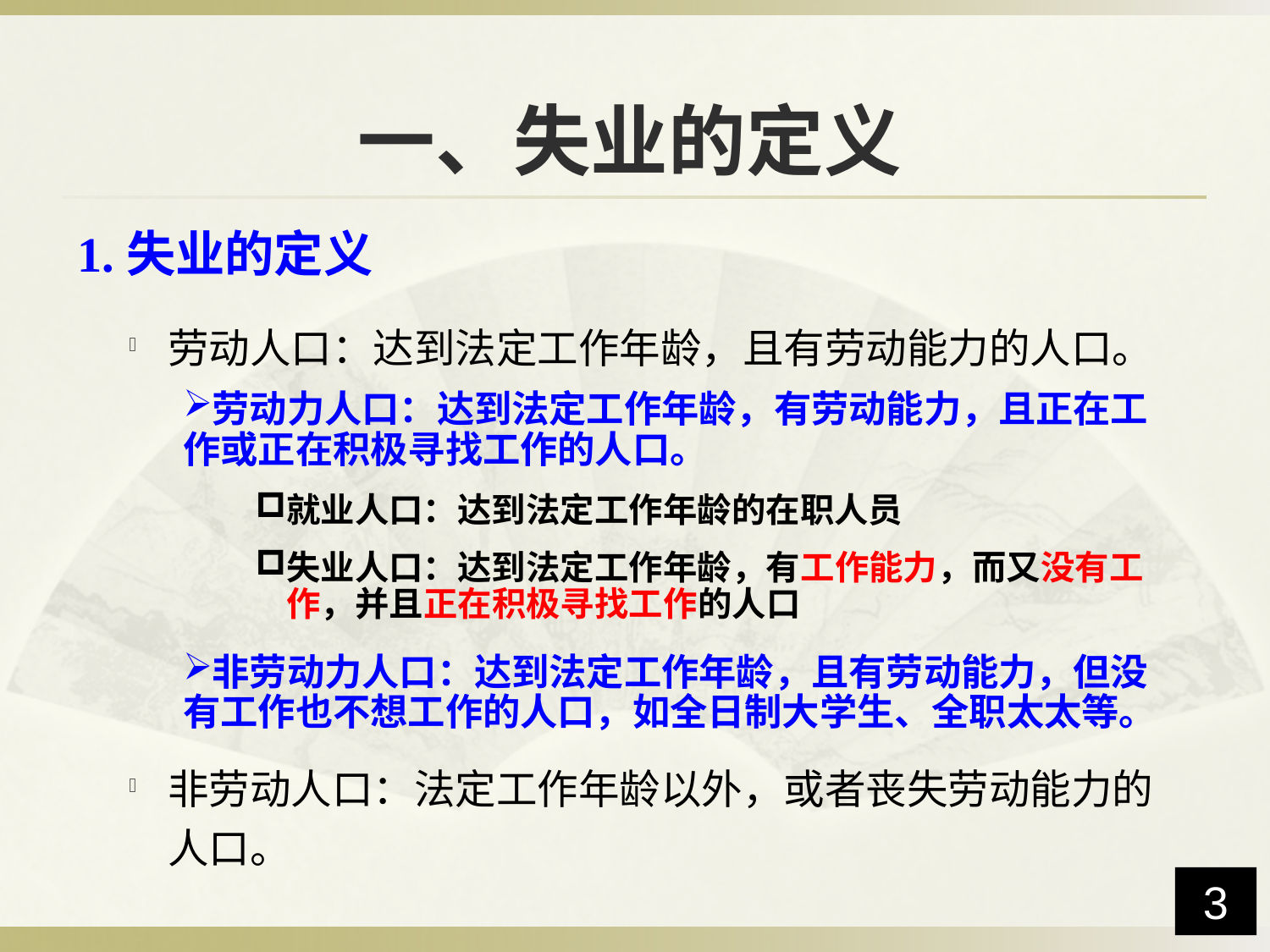

一、失业的定义
1.失业的定义
劳动人口：达到法定工作年龄，且有劳动能力的人口。
劳动力人口：达到法定工作年龄，有劳动能力，且正在工作或正在积极寻找工作的人口。
就业人口：达到法定工作年龄的在职人员
失业人口：达到法定工作年龄，有工作能力，而又没有工作，并且正在积极寻找工作的人口
非劳动力人口：达到法定工作年龄，且有劳动能力，但没有工作也不想工作的人口，如全日制大学生、全职太太等。
非劳动人口：法定工作年龄以外，或者丧失劳动能力的人口。
3